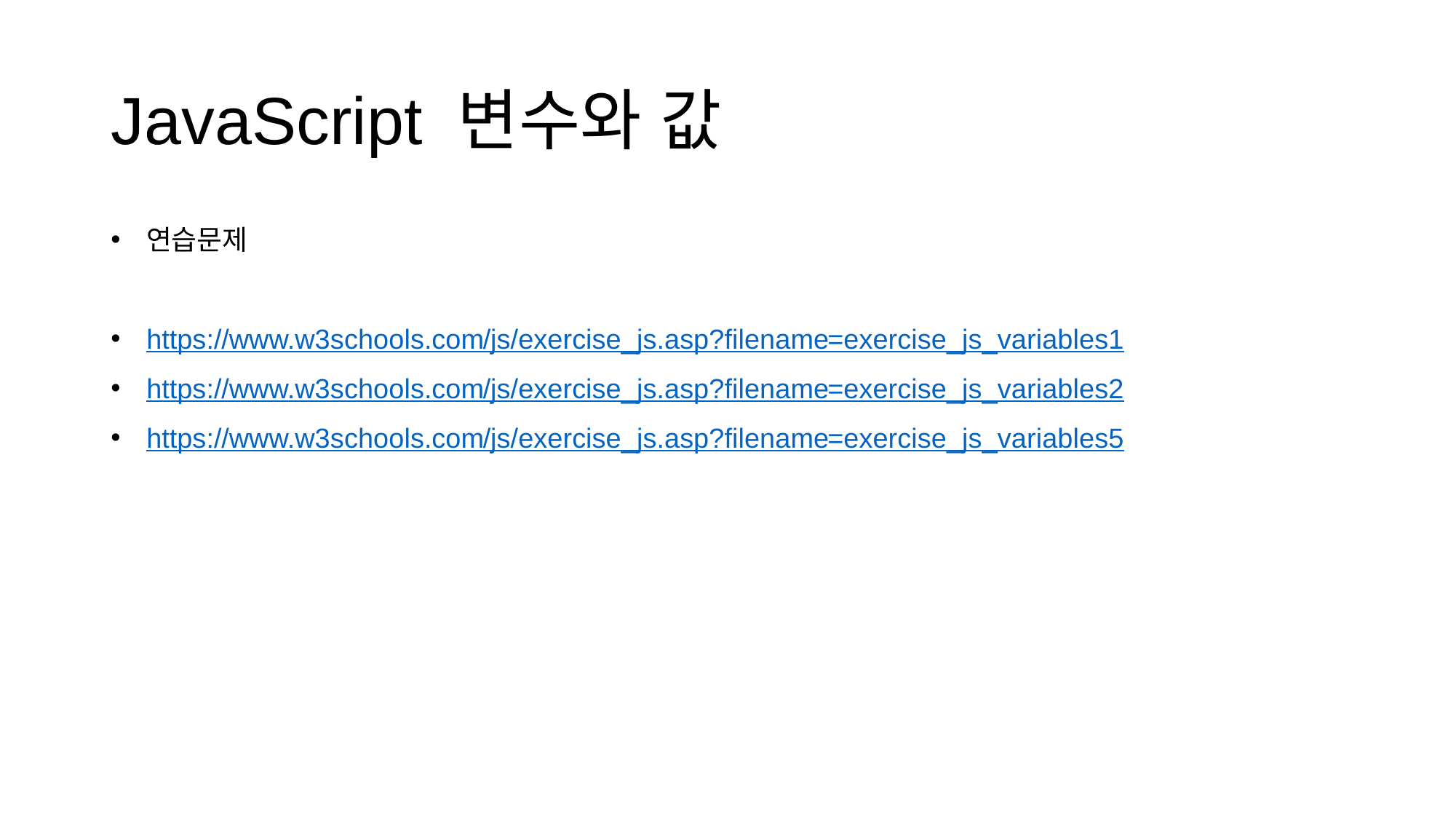

# JavaScript 변수와 값
연습문제

https://www.w3schools.com/js/exercise_js.asp?filename=exercise_js_variables1
https://www.w3schools.com/js/exercise_js.asp?filename=exercise_js_variables2
https://www.w3schools.com/js/exercise_js.asp?filename=exercise_js_variables5